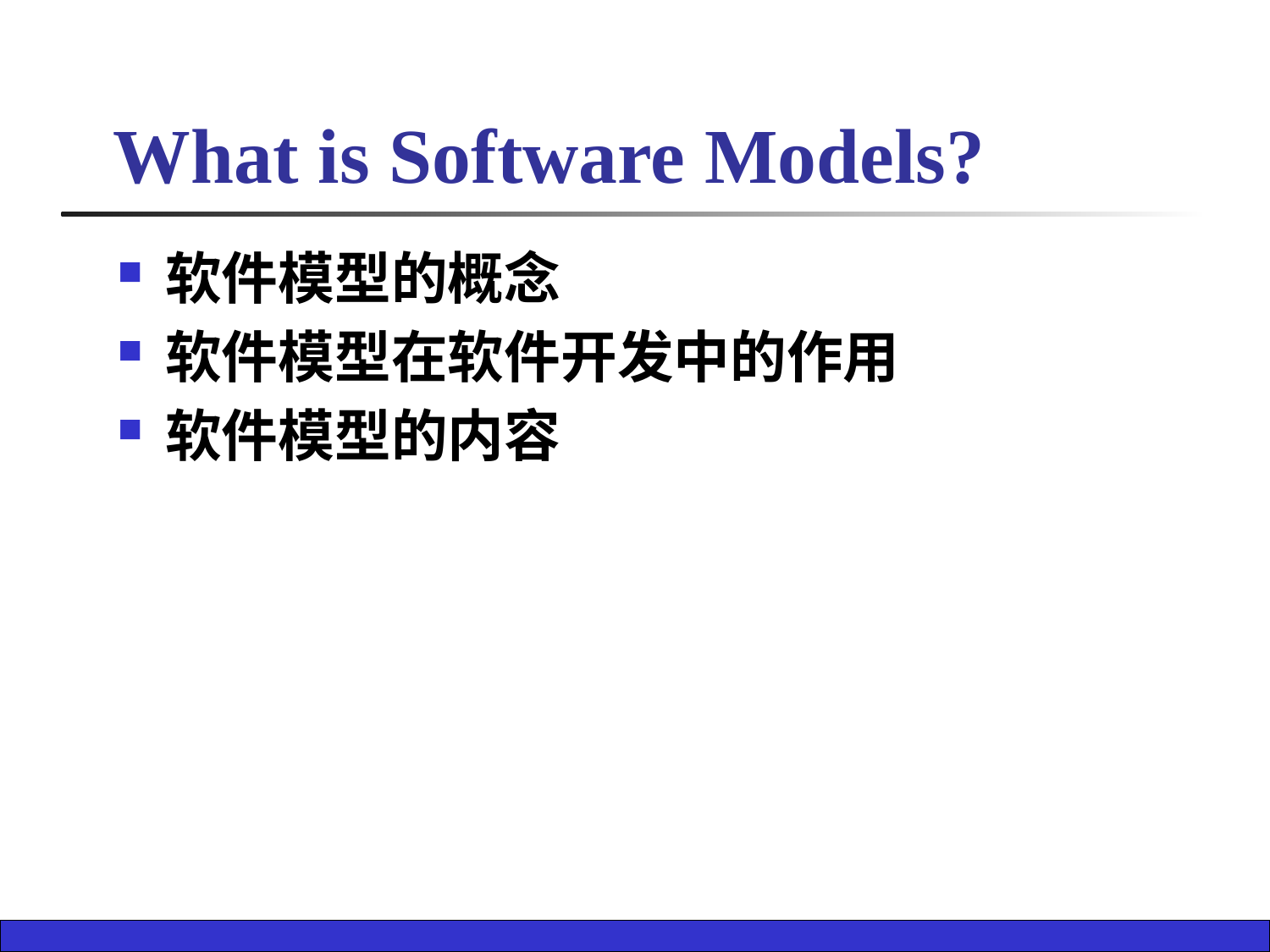

# What is Software Models?
软件模型的概念
软件模型在软件开发中的作用
软件模型的内容